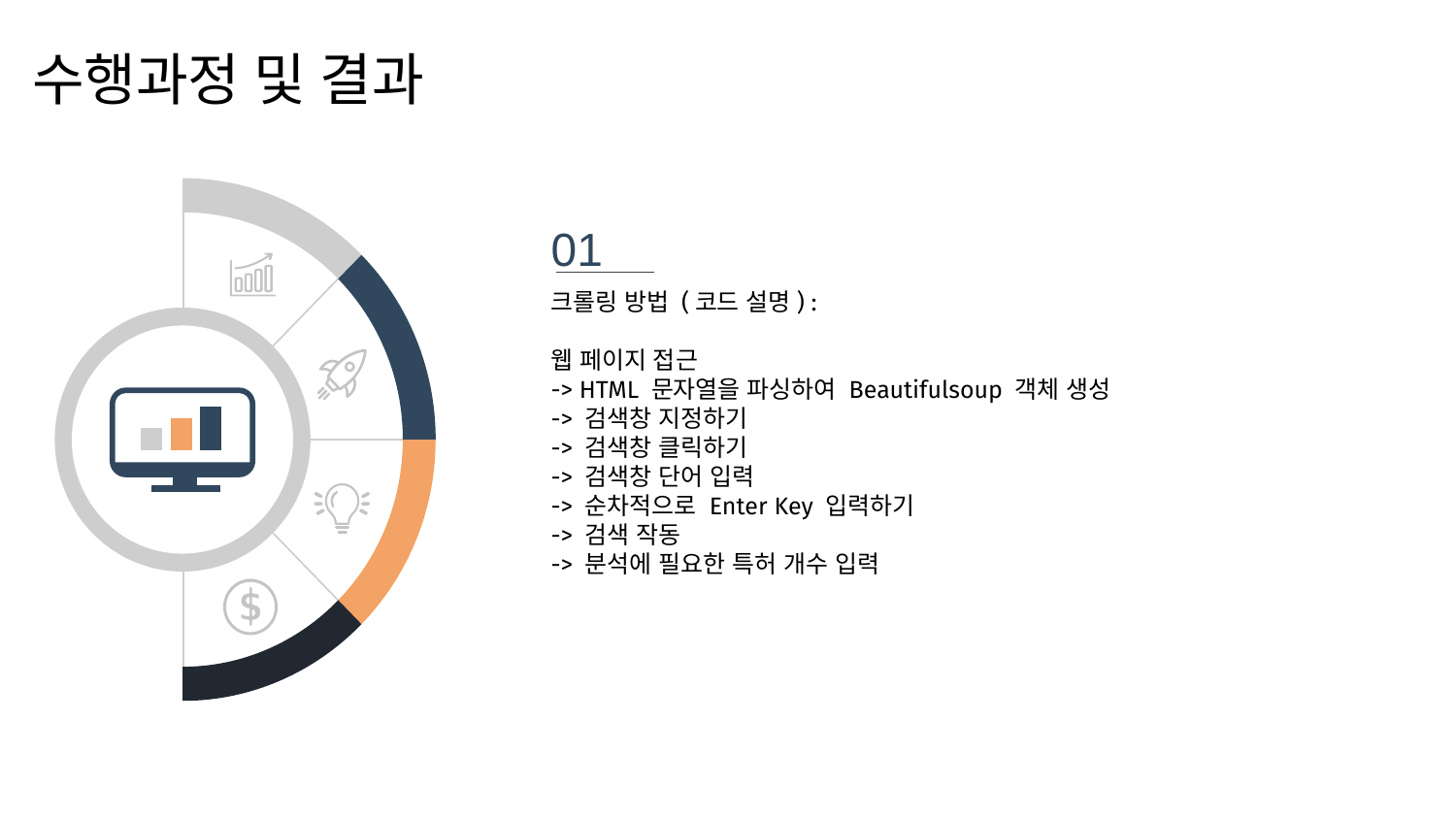

수행과정 및 결과

01
크롤링 방법 (코드 설명) :

웹 페이지 접근
-> HTML 문자열을 파싱하여 Beautifulsoup 객체 생성
-> 검색창 지정하기
-> 검색창 클릭하기
-> 검색창 단어 입력
-> 순차적으로 Enter Key 입력하기
-> 검색 작동
-> 분석에 필요한 특허 개수 입력